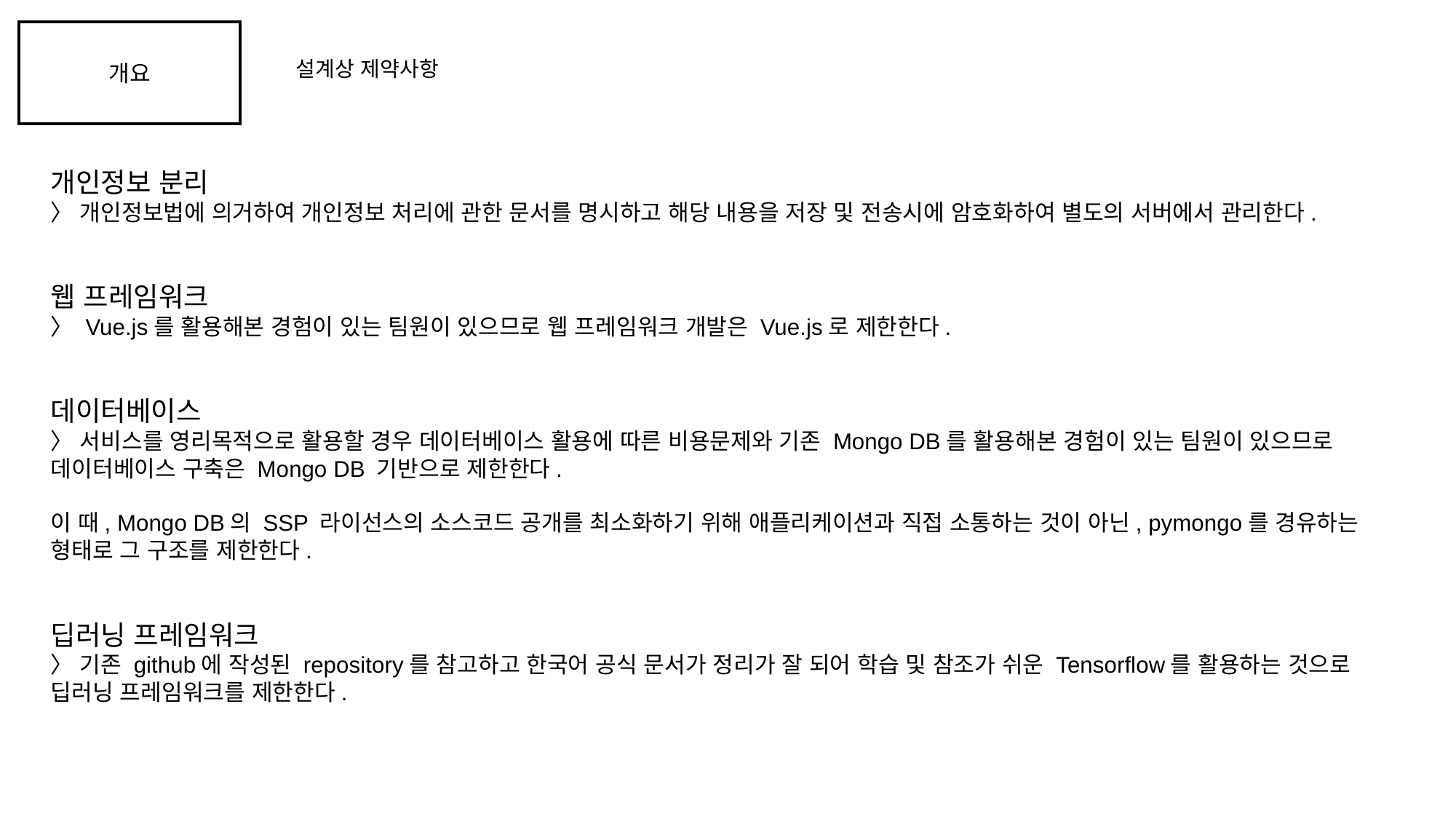

개요
설계상 제약사항
개인정보 분리
〉 개인정보법에 의거하여 개인정보 처리에 관한 문서를 명시하고 해당 내용을 저장 및 전송시에 암호화하여 별도의 서버에서 관리한다.

웹 프레임워크
〉 Vue.js를 활용해본 경험이 있는 팀원이 있으므로 웹 프레임워크 개발은 Vue.js로 제한한다.

데이터베이스
〉 서비스를 영리목적으로 활용할 경우 데이터베이스 활용에 따른 비용문제와 기존 Mongo DB를 활용해본 경험이 있는 팀원이 있으므로 데이터베이스 구축은 Mongo DB 기반으로 제한한다.

이 때, Mongo DB의 SSP 라이선스의 소스코드 공개를 최소화하기 위해 애플리케이션과 직접 소통하는 것이 아닌, pymongo를 경유하는 형태로 그 구조를 제한한다.

딥러닝 프레임워크
〉 기존 github에 작성된 repository를 참고하고 한국어 공식 문서가 정리가 잘 되어 학습 및 참조가 쉬운 Tensorflow를 활용하는 것으로 딥러닝 프레임워크를 제한한다.